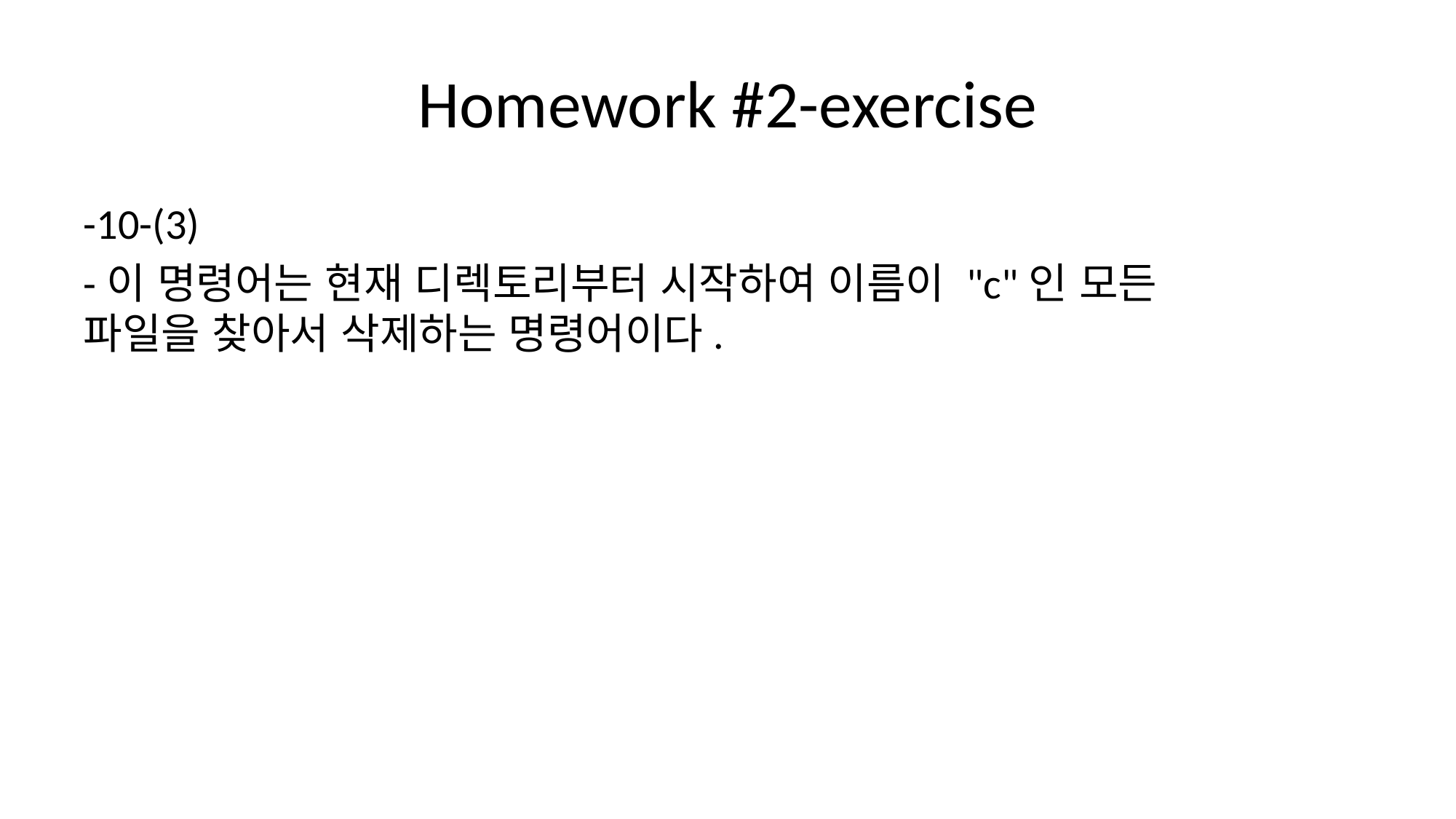

# Homework #2-exercise
-10-(3)
-이 명령어는 현재 디렉토리부터 시작하여 이름이 "c"인 모든 파일을 찾아서 삭제하는 명령어이다.